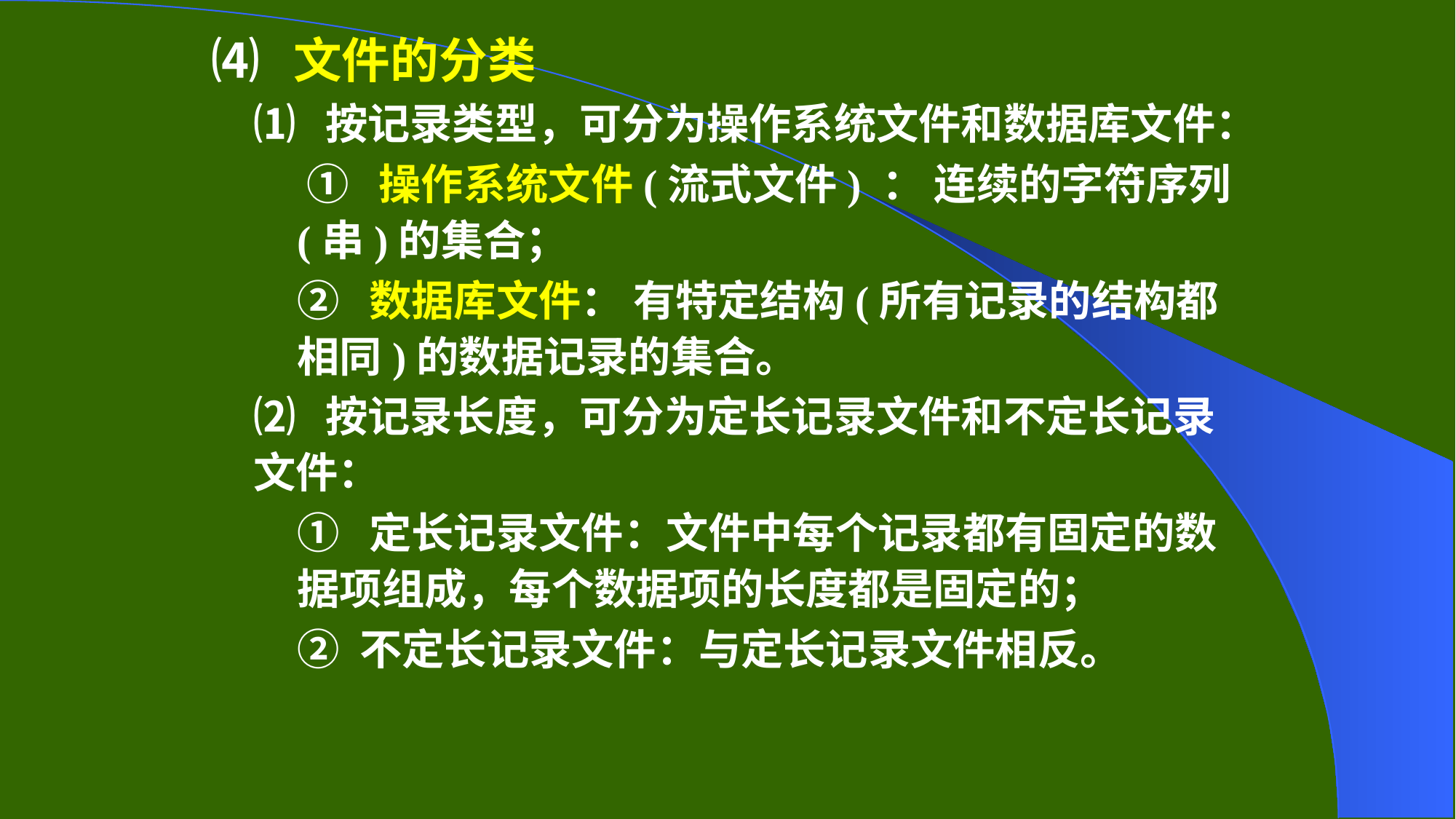

⑷  文件的分类
⑴  按记录类型，可分为操作系统文件和数据库文件：
 ①  操作系统文件(流式文件) ： 连续的字符序列(串)的集合；
②  数据库文件： 有特定结构(所有记录的结构都相同)的数据记录的集合。
⑵  按记录长度，可分为定长记录文件和不定长记录文件：
①  定长记录文件：文件中每个记录都有固定的数据项组成，每个数据项的长度都是固定的；
② 不定长记录文件：与定长记录文件相反。